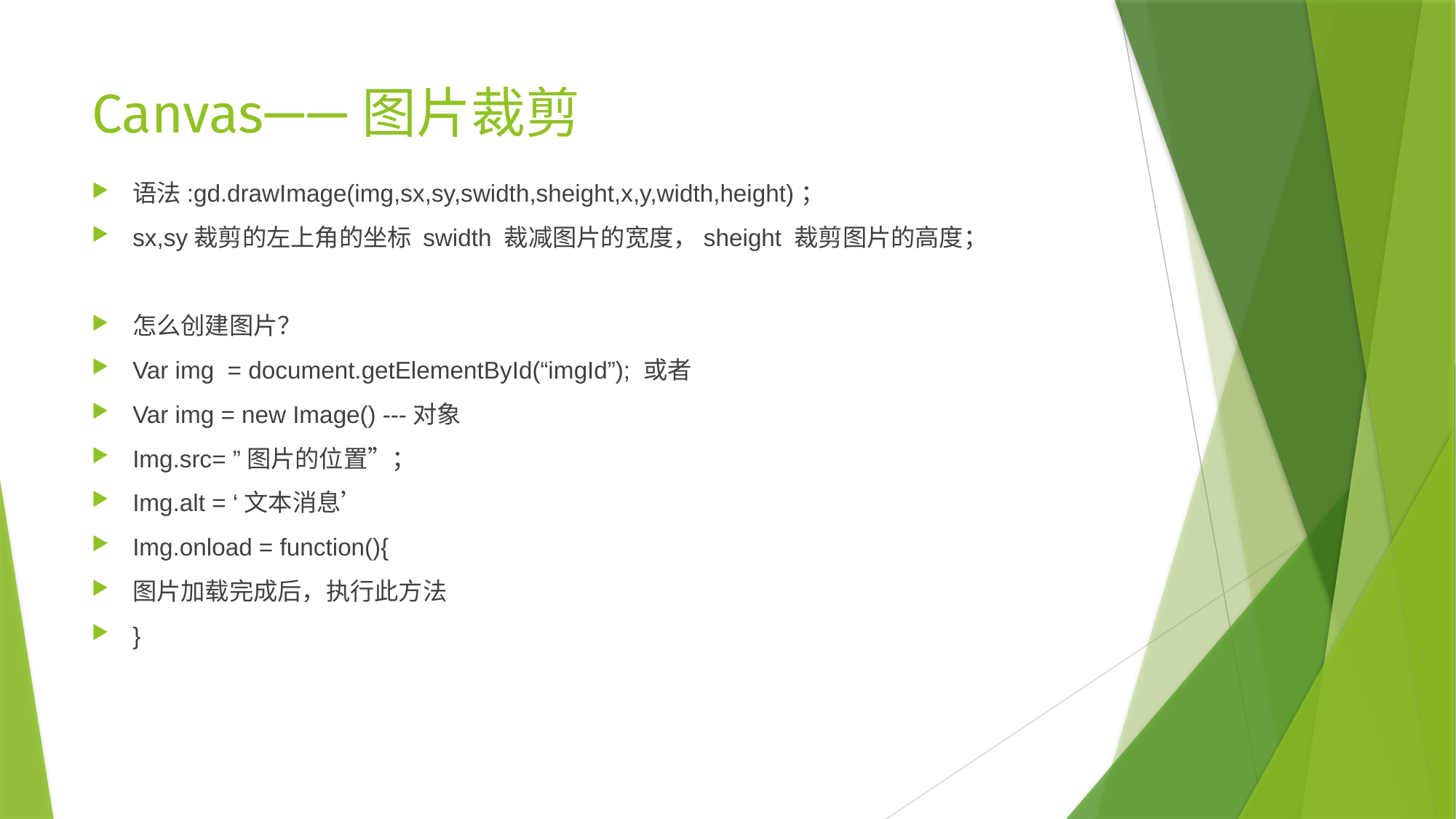

# Canvas——图片裁剪
语法:gd.drawImage(img,sx,sy,swidth,sheight,x,y,width,height)；
sx,sy裁剪的左上角的坐标 swidth 裁减图片的宽度，sheight 裁剪图片的高度；

怎么创建图片？
Var img  = document.getElementById(“imgId”); 或者
Var img = new Image() ---对象
Img.src= ”图片的位置”；
Img.alt = ‘文本消息’
Img.onload = function(){
图片加载完成后，执行此方法
}